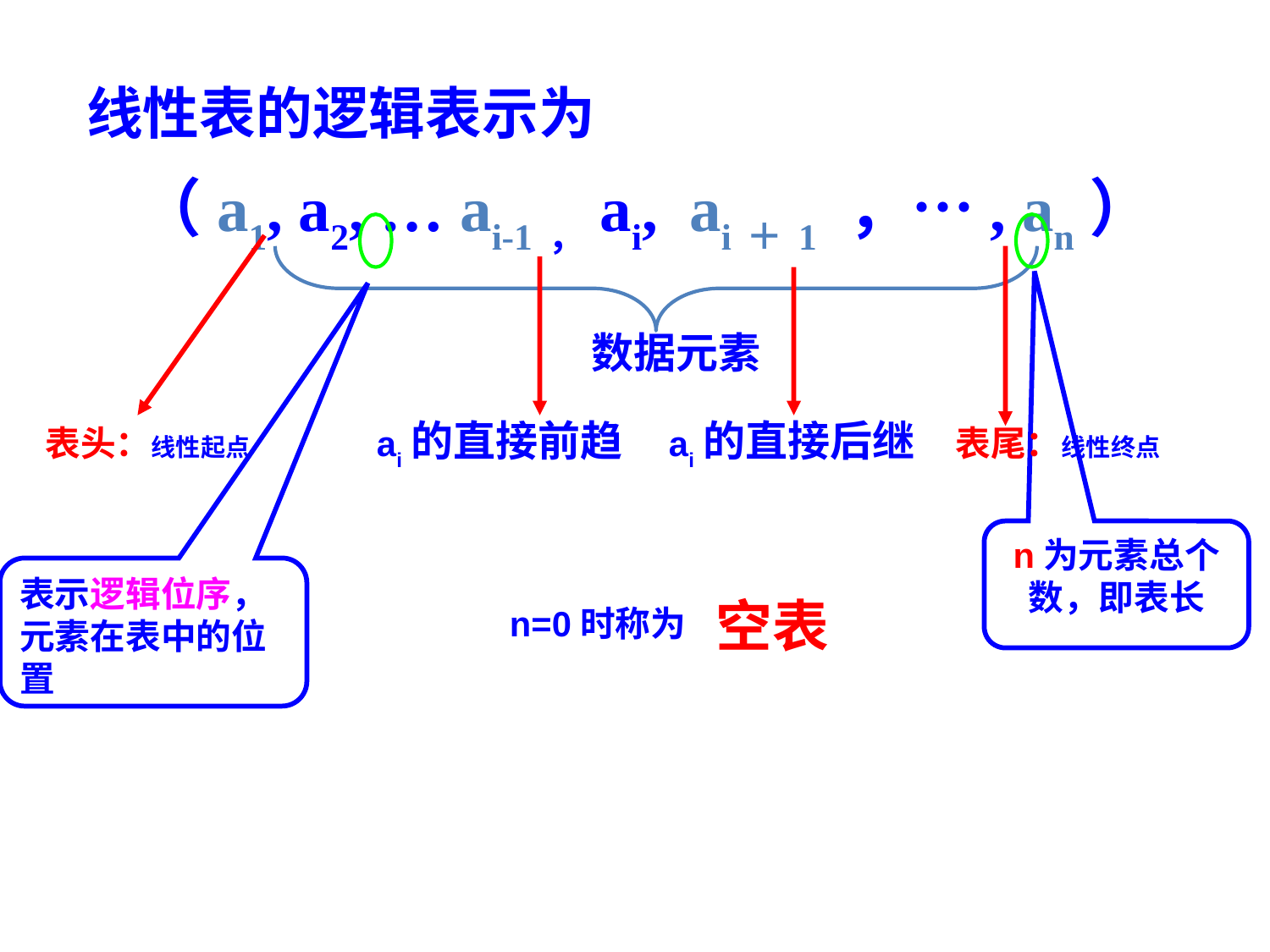

线性表的逻辑表示为
（a1, a2, … ai-1，ai,  ai＋1 ，…, an）

数据元素
ai的直接前趋
ai的直接后继
表头：线性起点
表尾：线性终点
n为元素总个数，即表长
表示逻辑位序，元素在表中的位置
空表
n=0时称为